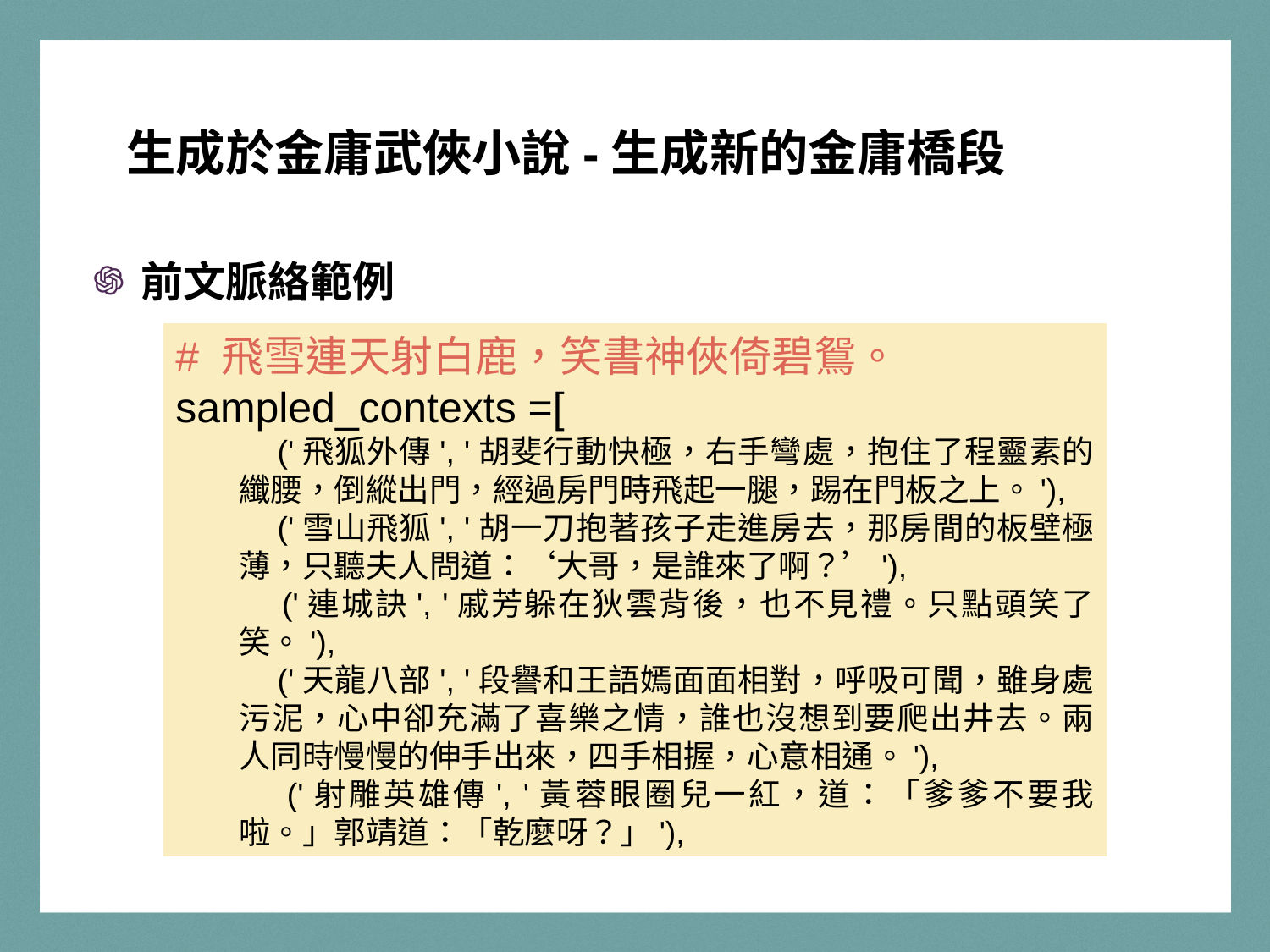

生成於金庸武俠小說-生成新的金庸橋段
前文脈絡範例
# 飛雪連天射白鹿，笑書神俠倚碧鴛。
sampled_contexts =[
    ('飛狐外傳', '胡斐行動快極，右手彎處，抱住了程靈素的纖腰，倒縱出門，經過房門時飛起一腿，踢在門板之上。'),
    ('雪山飛狐', '胡一刀抱著孩子走進房去，那房間的板壁極薄，只聽夫人問道：‘大哥，是誰來了啊？’'),
    ('連城訣', '戚芳躲在狄雲背後，也不見禮。只點頭笑了笑。'),
    ('天龍八部', '段譽和王語嫣面面相對，呼吸可聞，雖身處污泥，心中卻充滿了喜樂之情，誰也沒想到要爬出井去。兩人同時慢慢的伸手出來，四手相握，心意相通。'),
    ('射雕英雄傳', '黃蓉眼圈兒一紅，道：「爹爹不要我啦。」郭靖道：「乾麼呀？」'),